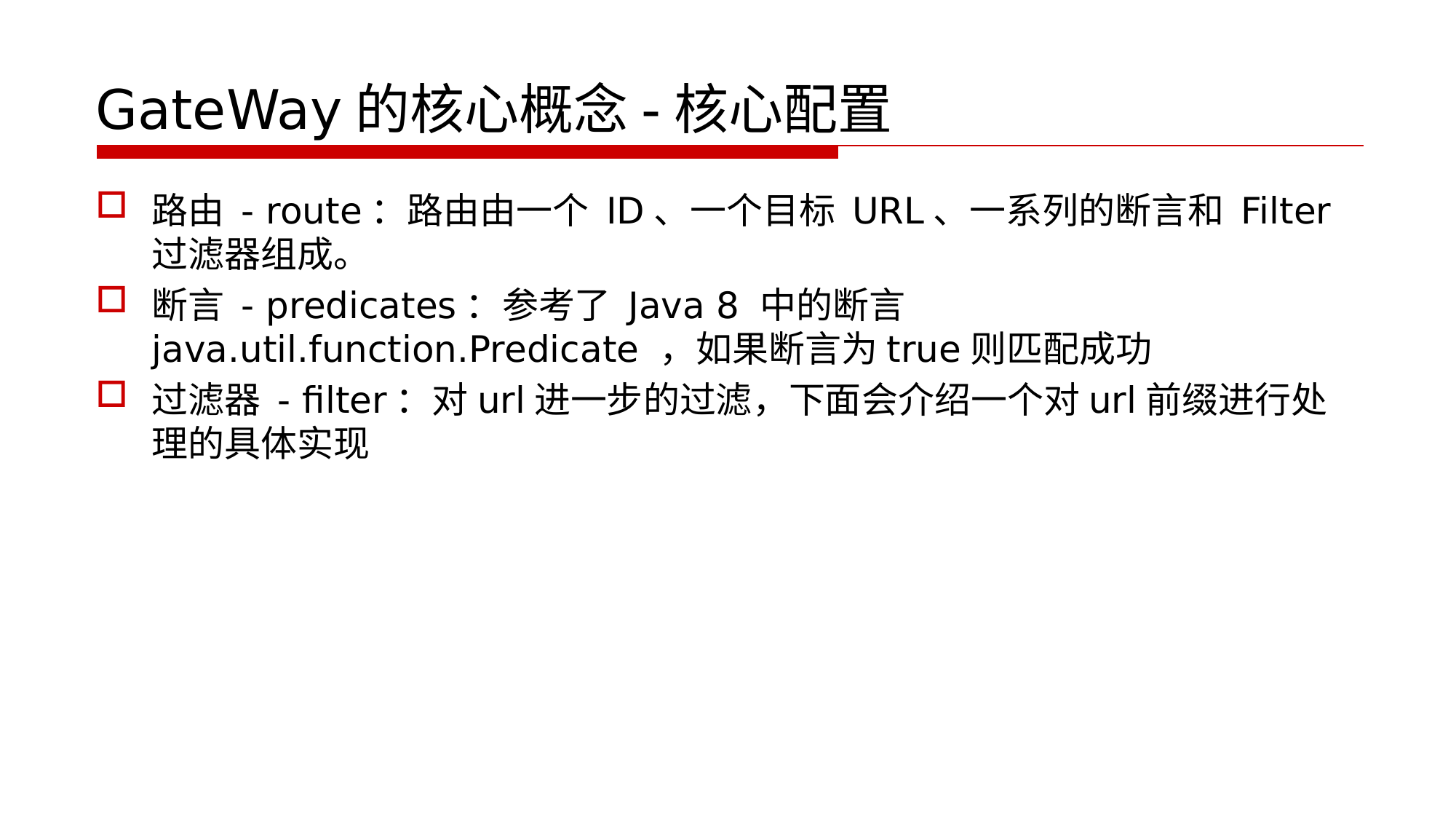

# GateWay的核心概念-核心配置
路由 - route：路由由一个 ID、一个目标 URL、一系列的断言和 Filter 过滤器组成。
断言 - predicates：参考了 Java 8 中的断言java.util.function.Predicate ，如果断言为true则匹配成功
过滤器 - ﬁlter：对url进一步的过滤，下面会介绍一个对url前缀进行处理的具体实现